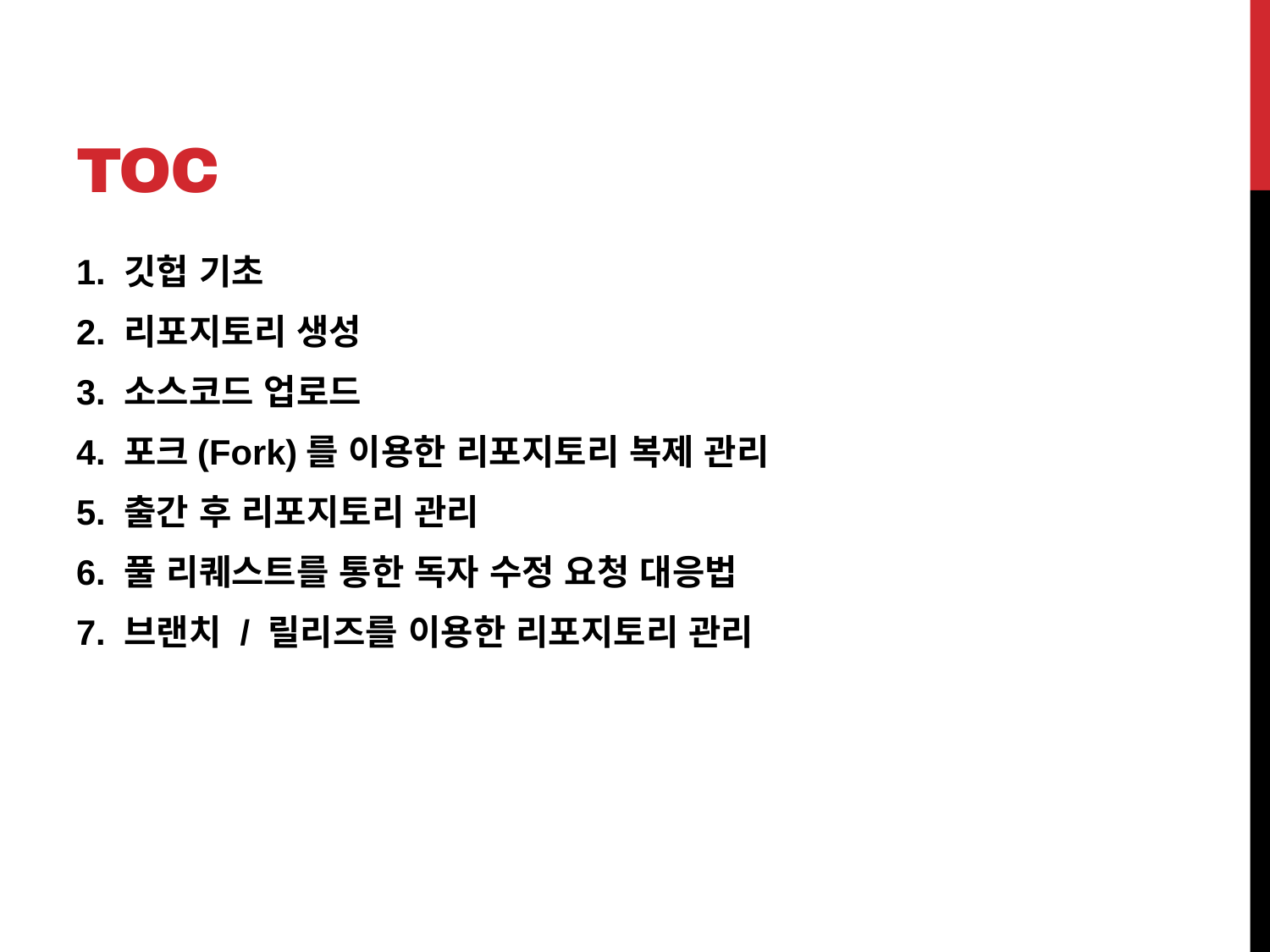

# TOC
1. 깃헙 기초
2. 리포지토리 생성
3. 소스코드 업로드
4. 포크(Fork)를 이용한 리포지토리 복제 관리
5. 출간 후 리포지토리 관리
6. 풀 리퀘스트를 통한 독자 수정 요청 대응법
7. 브랜치 / 릴리즈를 이용한 리포지토리 관리